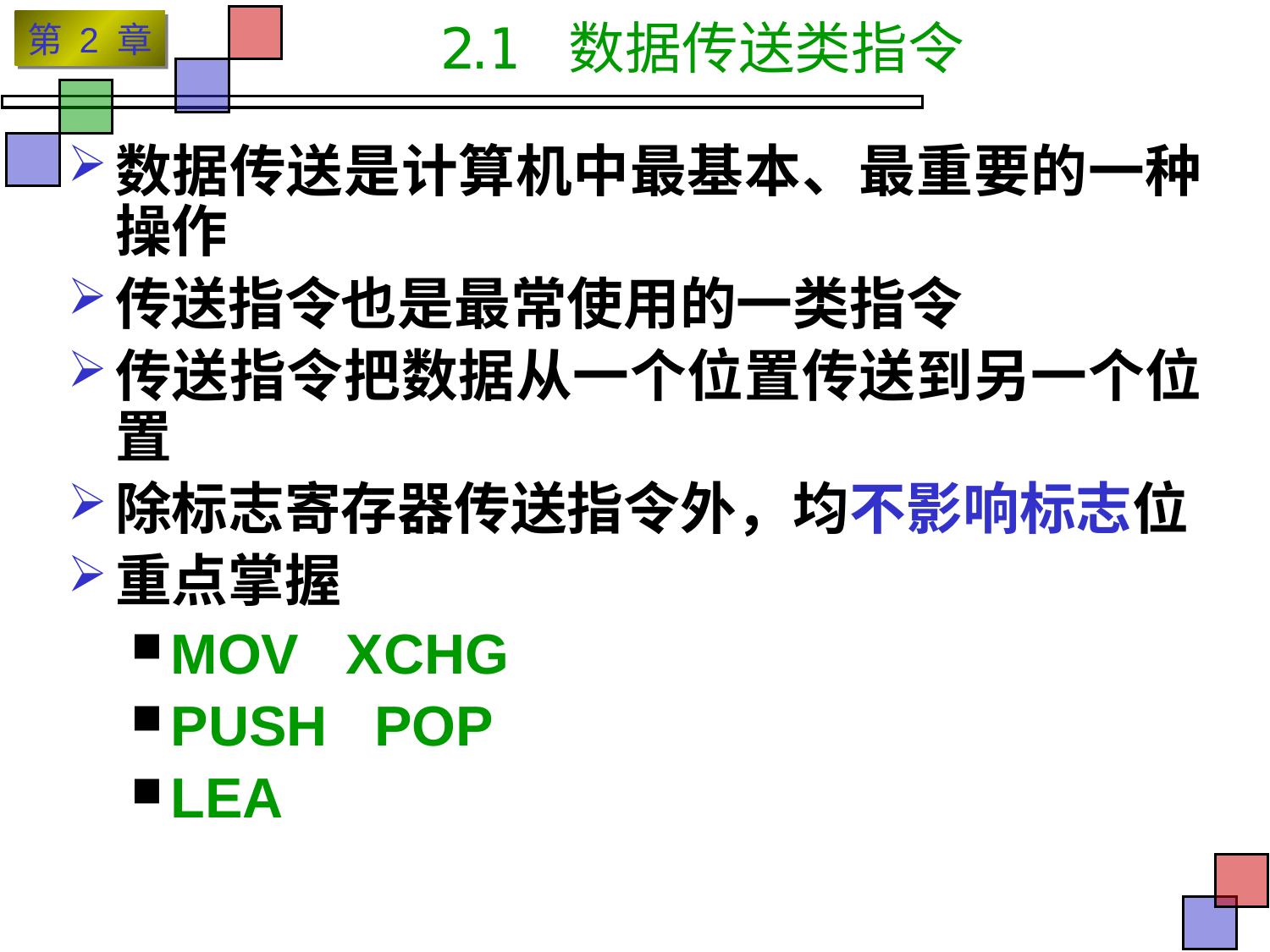

# 2.1  数据传送类指令
数据传送是计算机中最基本、最重要的一种操作
传送指令也是最常使用的一类指令
传送指令把数据从一个位置传送到另一个位置
除标志寄存器传送指令外，均不影响标志位
重点掌握
MOV   XCHG
PUSH   POP
LEA